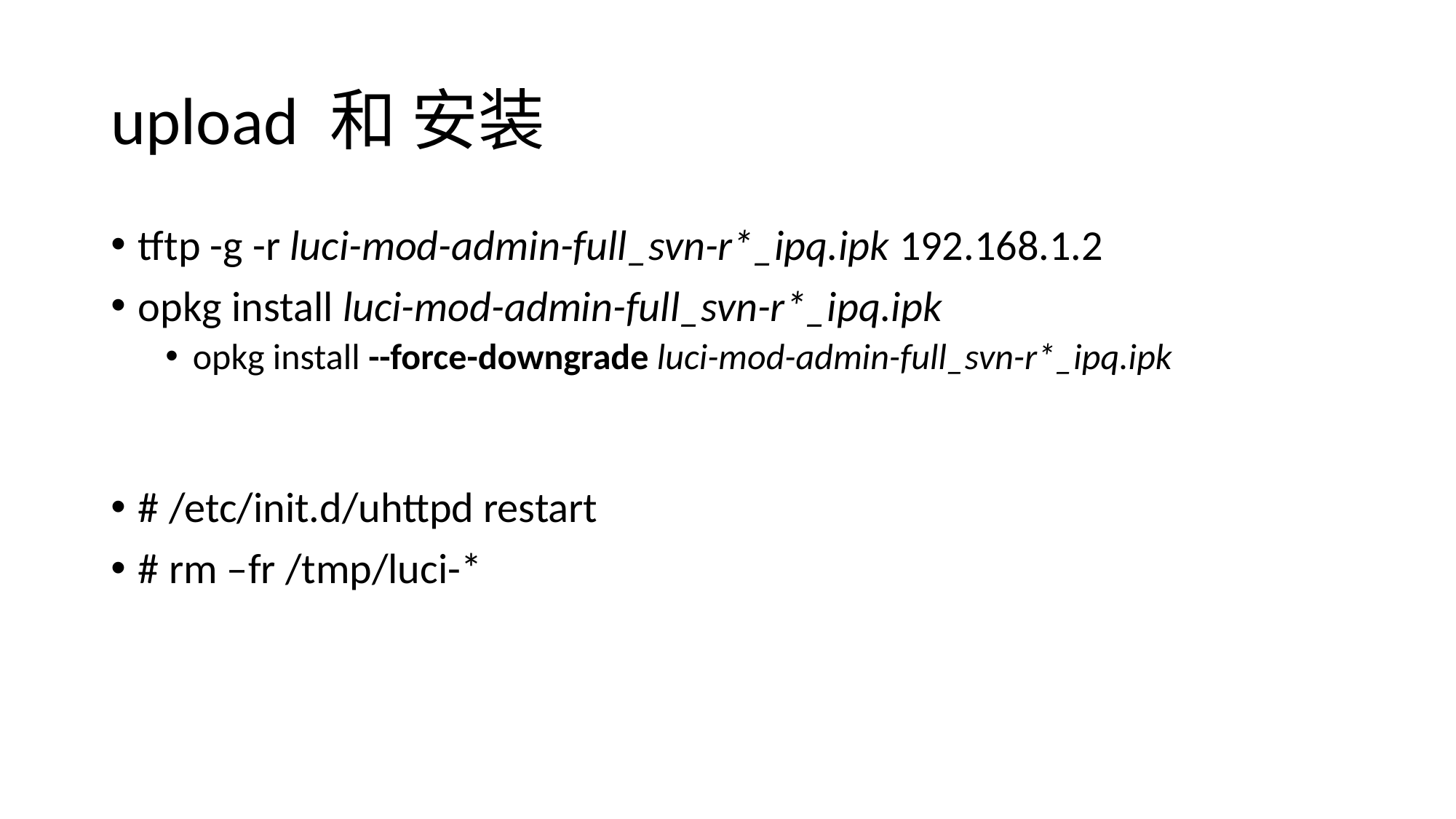

# upload 和 安装
tftp -g -r luci-mod-admin-full_svn-r*_ipq.ipk 192.168.1.2
opkg install luci-mod-admin-full_svn-r*_ipq.ipk
opkg install --force-downgrade luci-mod-admin-full_svn-r*_ipq.ipk

# /etc/init.d/uhttpd restart
# rm –fr /tmp/luci-*